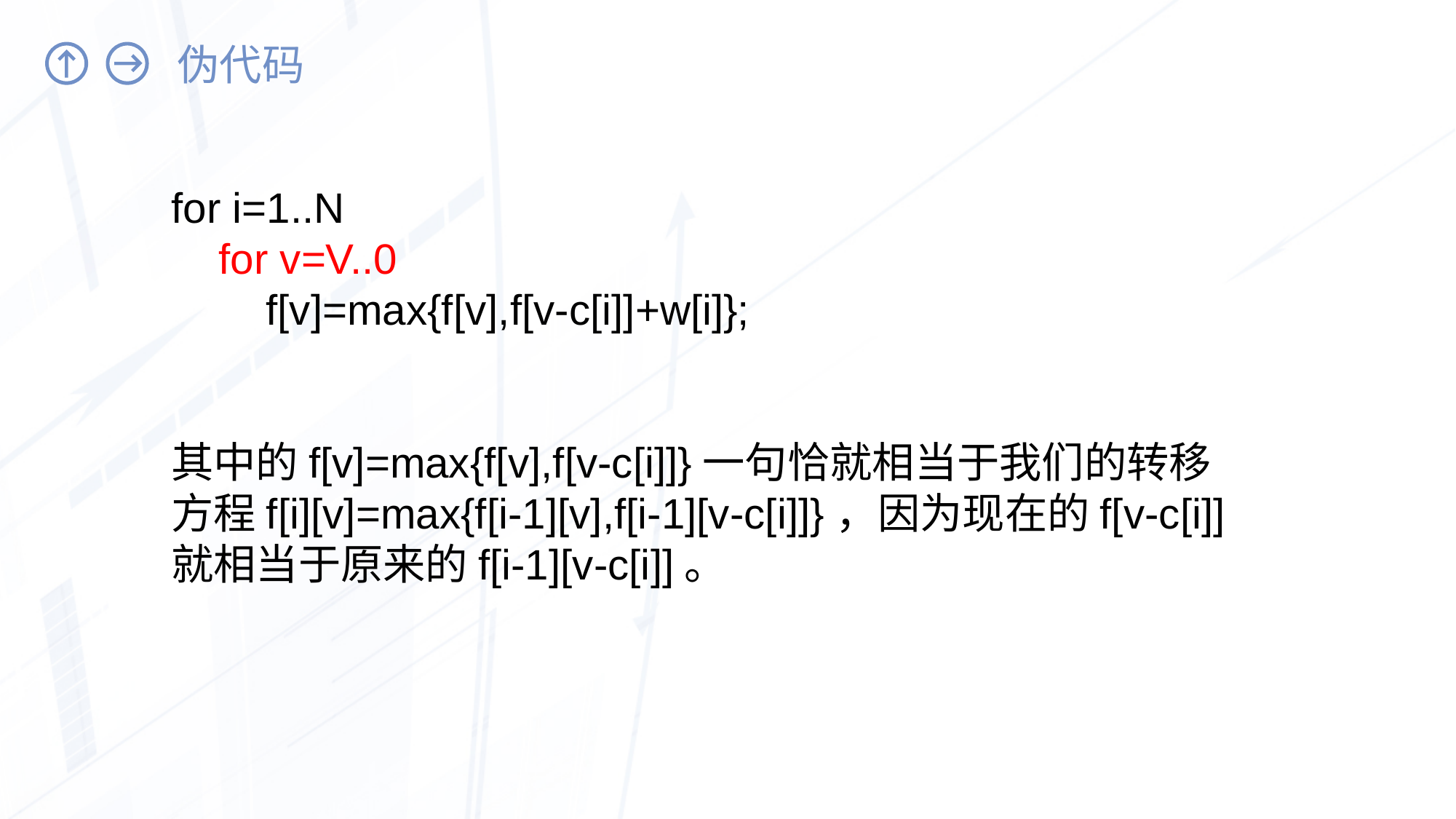

# 伪代码
for i=1..N
    for v=V..0
        f[v]=max{f[v],f[v-c[i]]+w[i]};

其中的f[v]=max{f[v],f[v-c[i]]}一句恰就相当于我们的转移方程f[i][v]=max{f[i-1][v],f[i-1][v-c[i]]}，因为现在的f[v-c[i]]就相当于原来的f[i-1][v-c[i]]。